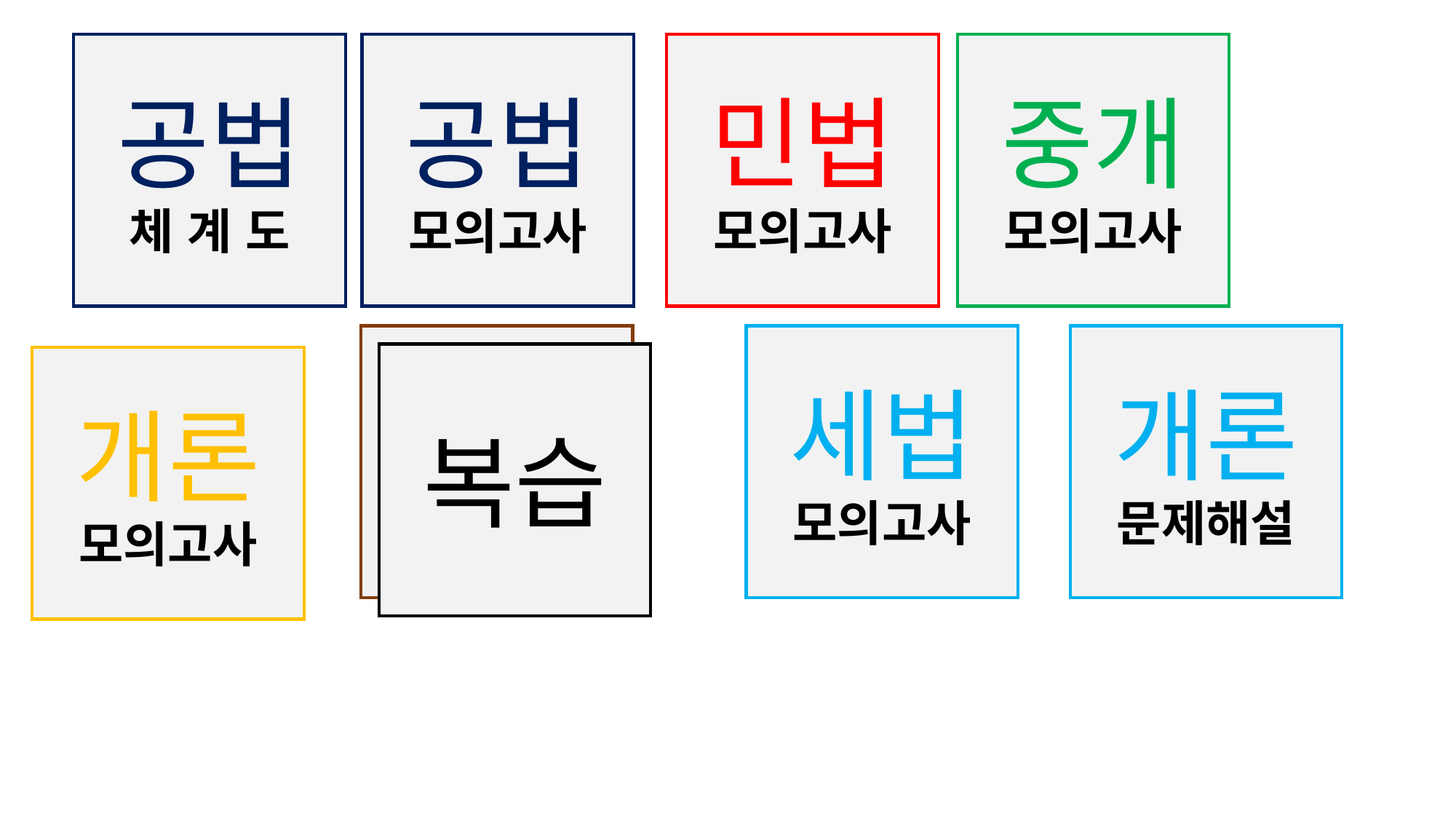

공법
체 계 도
공법
모의고사
민법
모의고사
중개
모의고사
공시
모의고사
세법
모의고사
개론
문제해설
복습
개론
모의고사